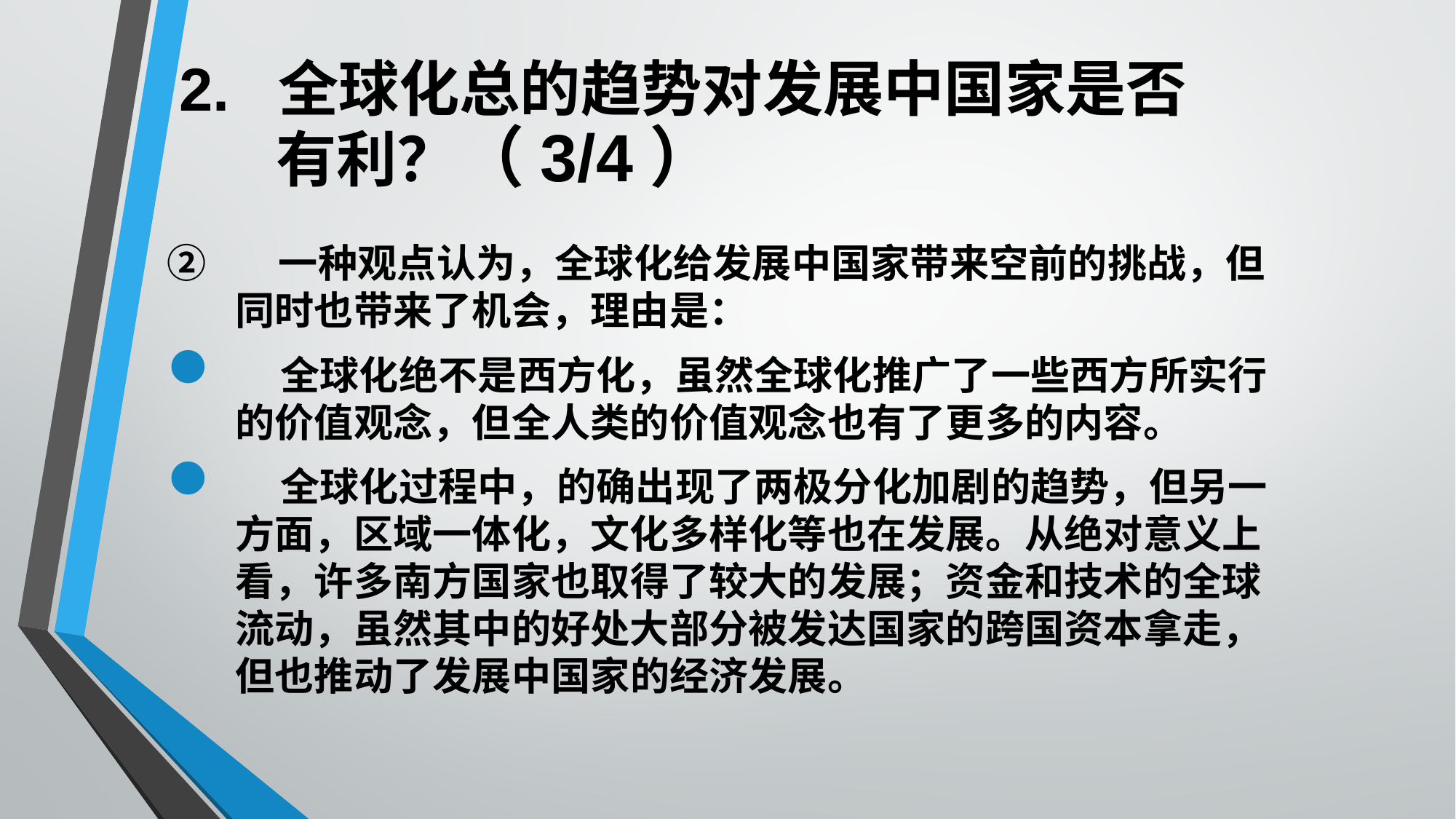

2.  全球化总的趋势对发展中国家是否有利？（3/4）
②       一种观点认为，全球化给发展中国家带来空前的挑战，但同时也带来了机会，理由是：
    全球化绝不是西方化，虽然全球化推广了一些西方所实行的价值观念，但全人类的价值观念也有了更多的内容。
    全球化过程中，的确出现了两极分化加剧的趋势，但另一方面，区域一体化，文化多样化等也在发展。从绝对意义上看，许多南方国家也取得了较大的发展；资金和技术的全球流动，虽然其中的好处大部分被发达国家的跨国资本拿走，但也推动了发展中国家的经济发展。